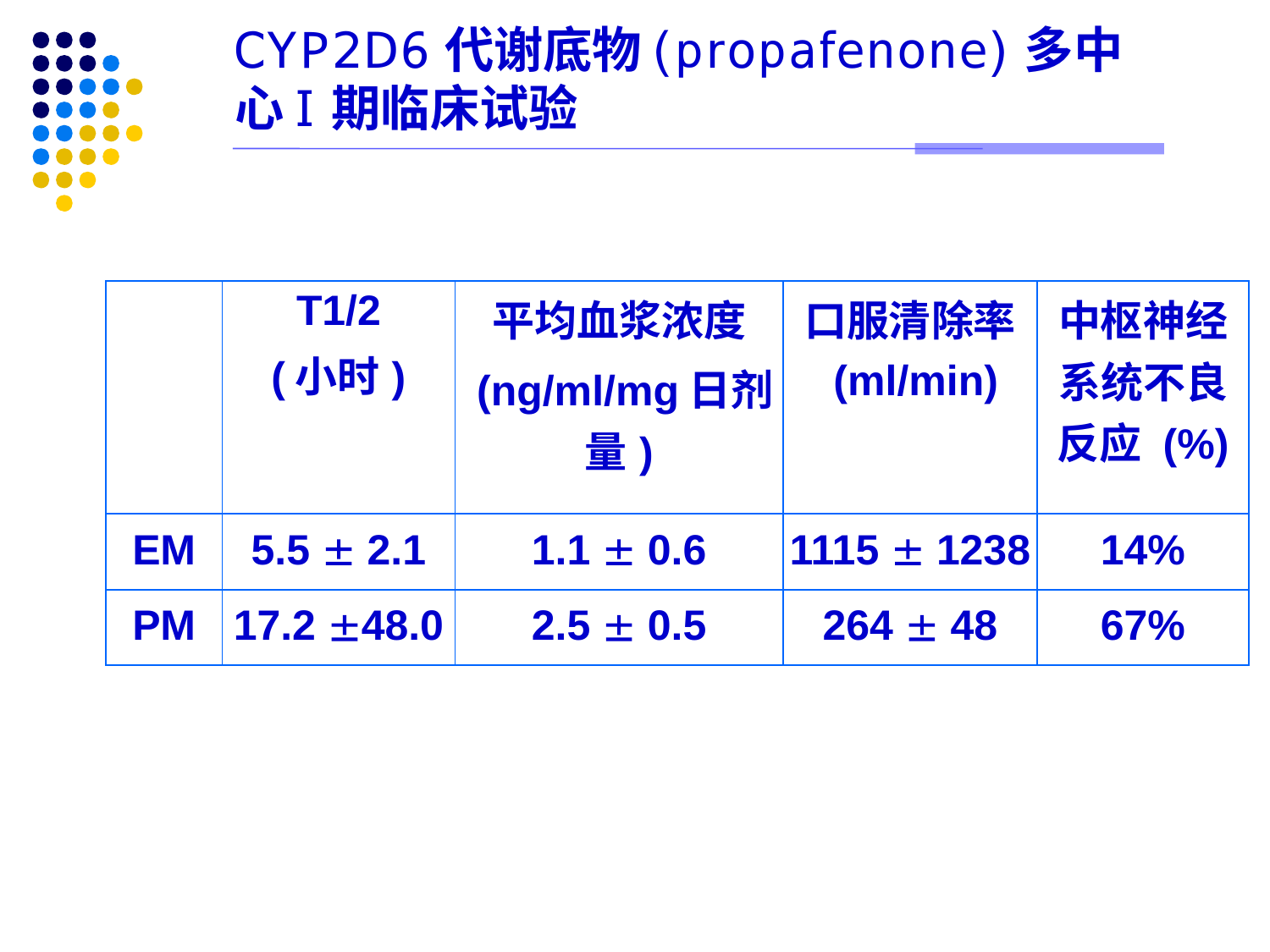

CYP2D6代谢底物(propafenone)多中心I期临床试验
|  | T1/2 (小时) | 平均血浆浓度 (ng/ml/mg日剂量) | 口服清除率 (ml/min) | 中枢神经系统不良反应 (%) |
| --- | --- | --- | --- | --- |
| EM | 5.5 ± 2.1 | 1.1 ± 0.6 | 1115 ± 1238 | 14% |
| PM | 17.2 ±48.0 | 2.5 ± 0.5 | 264 ± 48 | 67% |